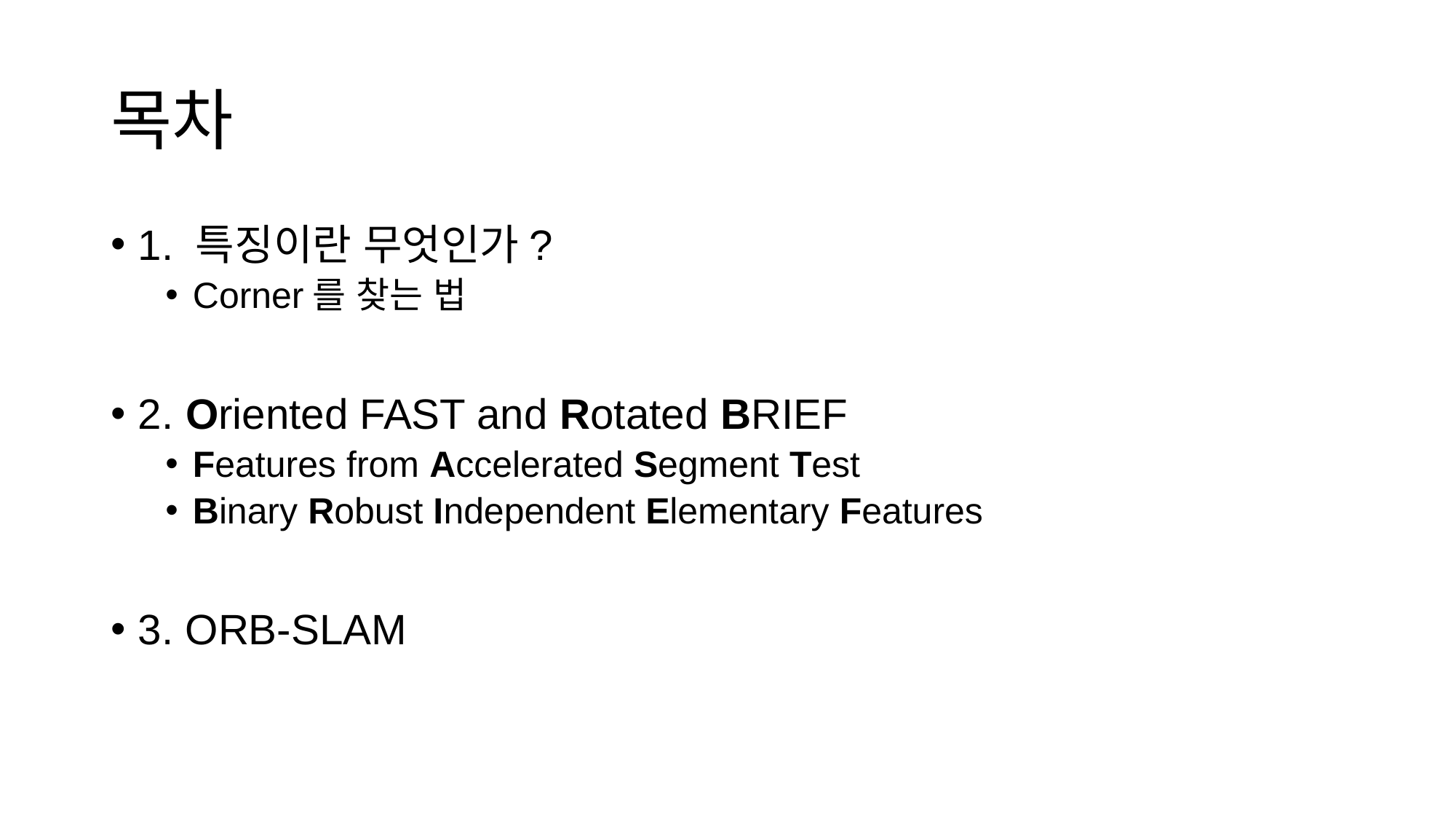

# 목차
1. 특징이란 무엇인가?
Corner를 찾는 법

2. Oriented FAST and Rotated BRIEF
Features from Accelerated Segment Test
Binary Robust Independent Elementary Features

3. ORB-SLAM